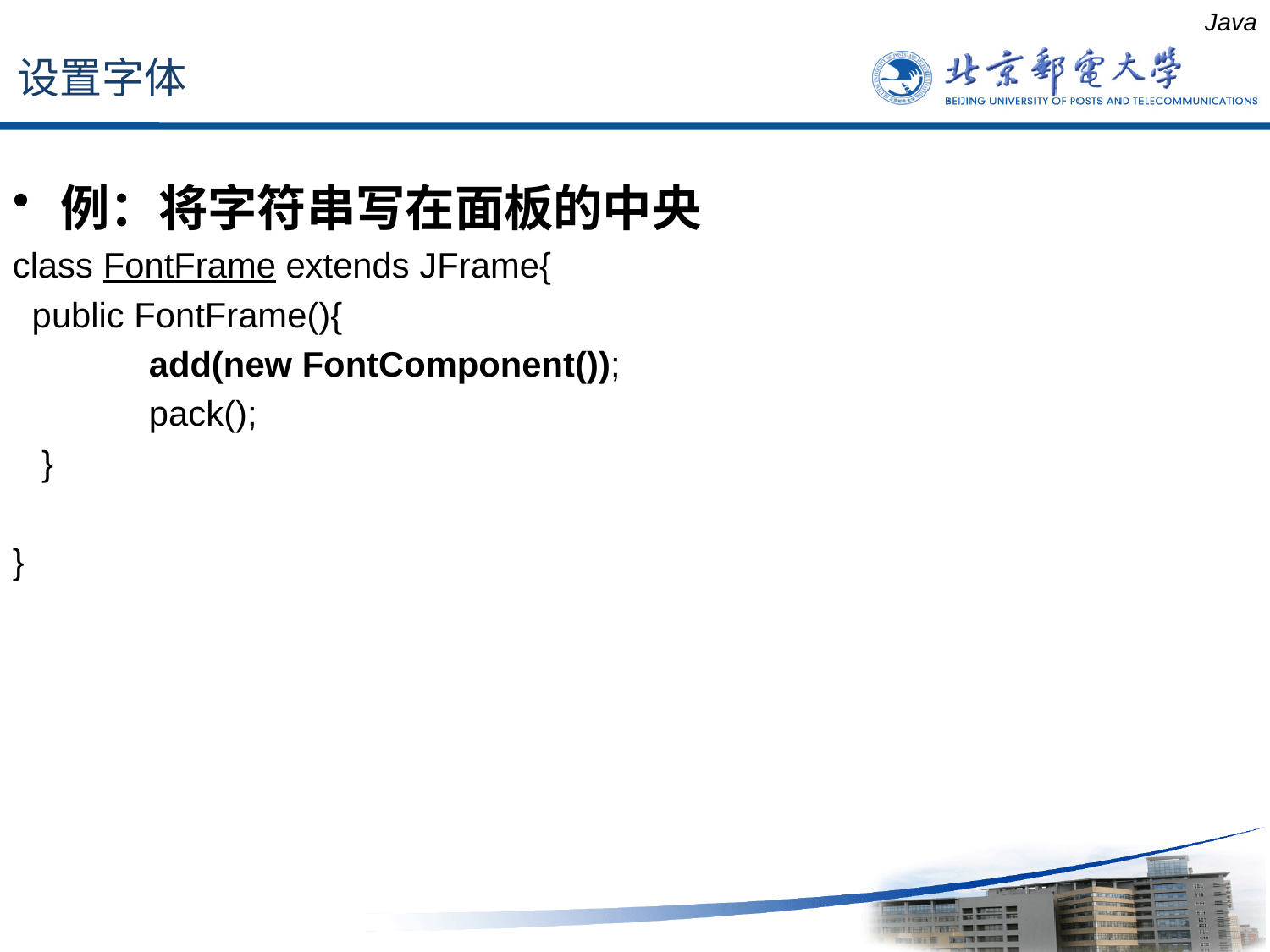

设置字体
Java
例：将字符串写在面板的中央
class FontFrame extends JFrame{
  public FontFrame(){
              add(new FontComponent());
              pack();
   }

}